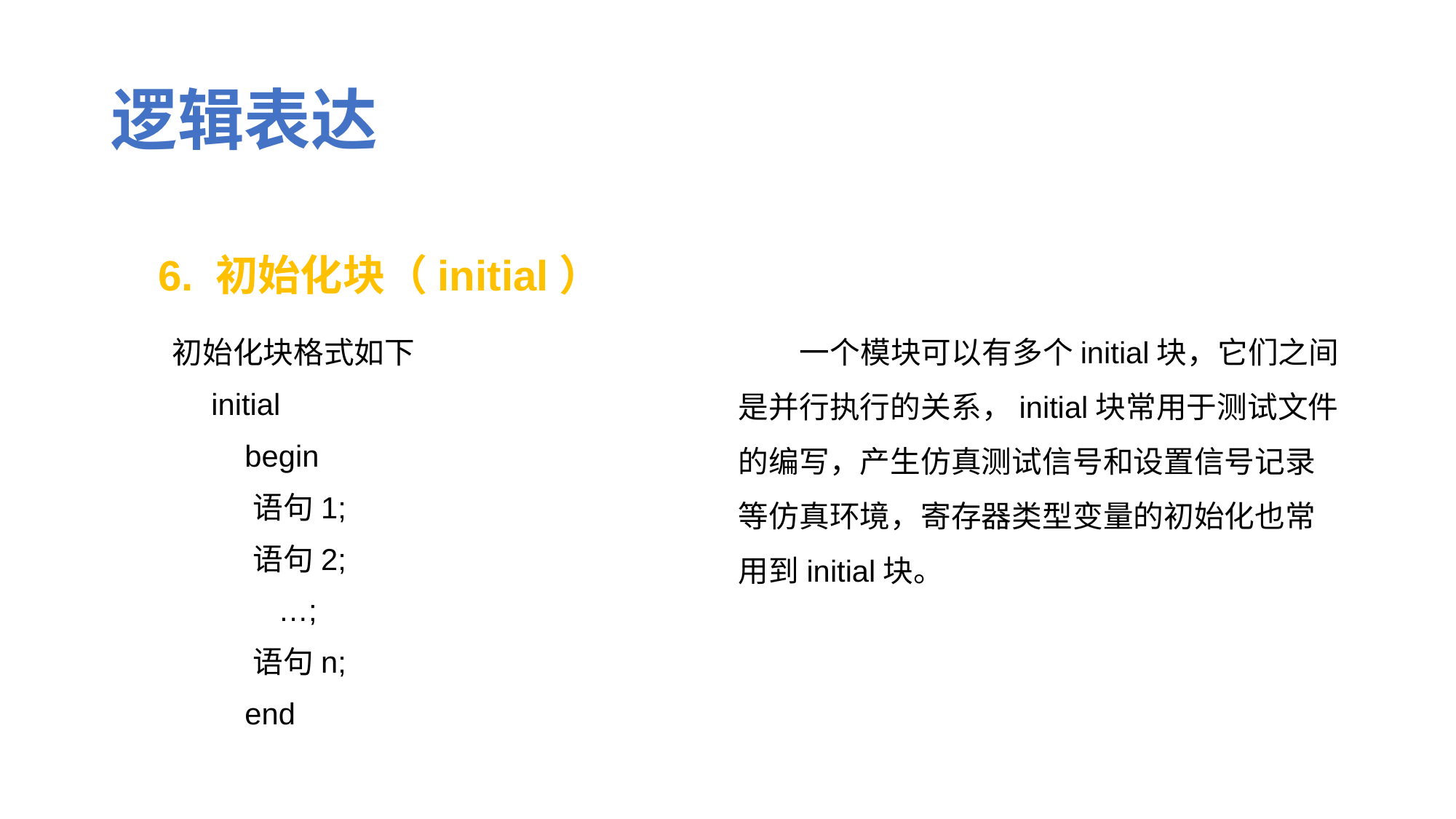

# 逻辑表达

        一个模块可以有多个initial块，它们之间是并行执行的关系，initial块常用于测试文件的编写，产生仿真测试信号和设置信号记录等仿真环境，寄存器类型变量的初始化也常用到initial块。
    6. 初始化块（initial）
        初始化块格式如下
            initial
                begin
                    语句1;
                    语句2;
                    …;
                    语句n;
                end